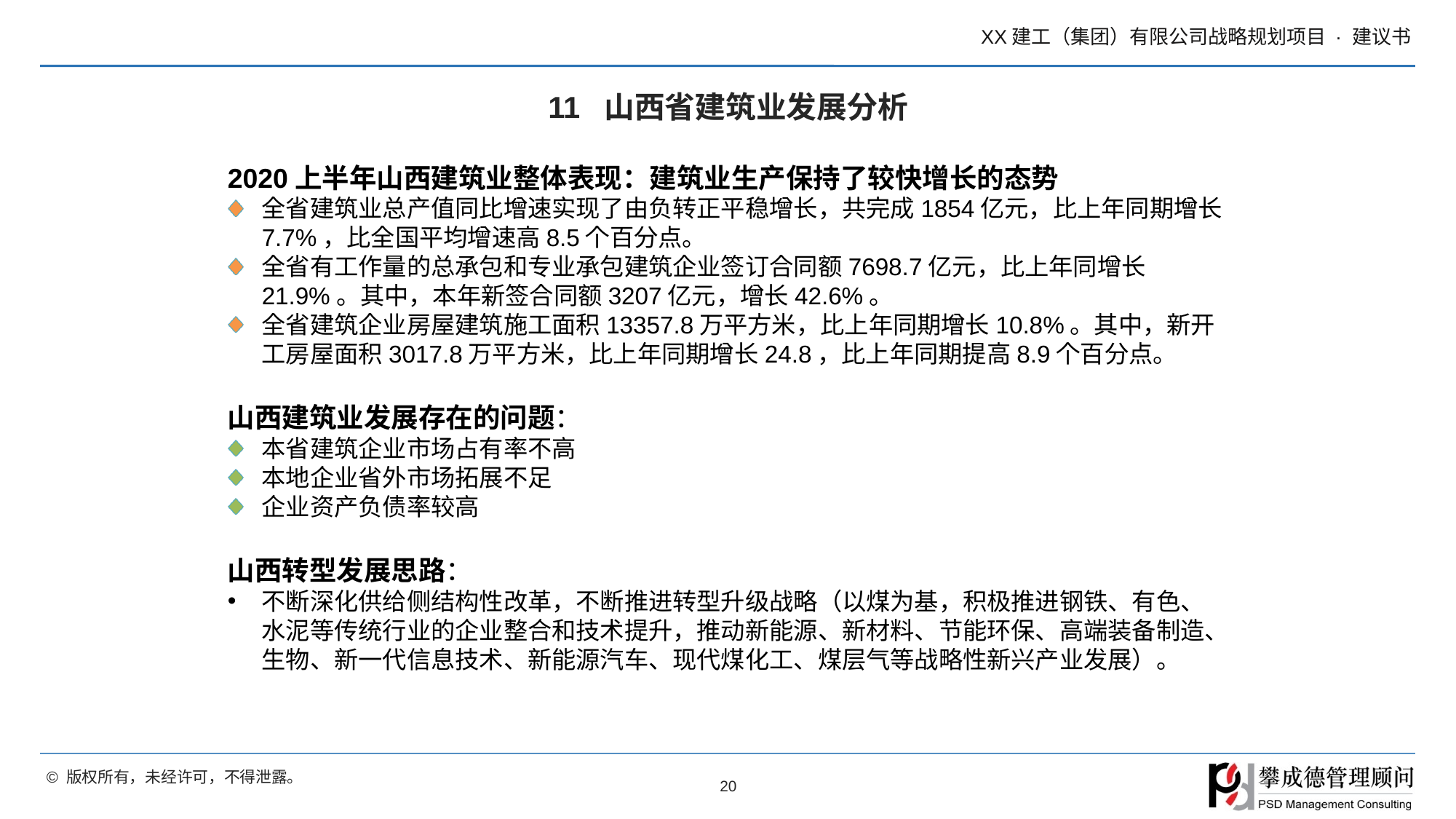

# 11  山西省建筑业发展分析
2020上半年山西建筑业整体表现：建筑业生产保持了较快增长的态势
全省建筑业总产值同比增速实现了由负转正平稳增长，共完成1854亿元，比上年同期增长7.7%，比全国平均增速高8.5个百分点。
全省有工作量的总承包和专业承包建筑企业签订合同额7698.7亿元，比上年同增长21.9%。其中，本年新签合同额3207亿元，增长42.6%。
全省建筑企业房屋建筑施工面积13357.8万平方米，比上年同期增长10.8%。其中，新开工房屋面积3017.8万平方米，比上年同期增长24.8，比上年同期提高8.9个百分点。

山西建筑业发展存在的问题：
本省建筑企业市场占有率不高
本地企业省外市场拓展不足
企业资产负债率较高

山西转型发展思路：
不断深化供给侧结构性改革，不断推进转型升级战略（以煤为基，积极推进钢铁、有色、水泥等传统行业的企业整合和技术提升，推动新能源、新材料、节能环保、高端装备制造、生物、新一代信息技术、新能源汽车、现代煤化工、煤层气等战略性新兴产业发展）。

20